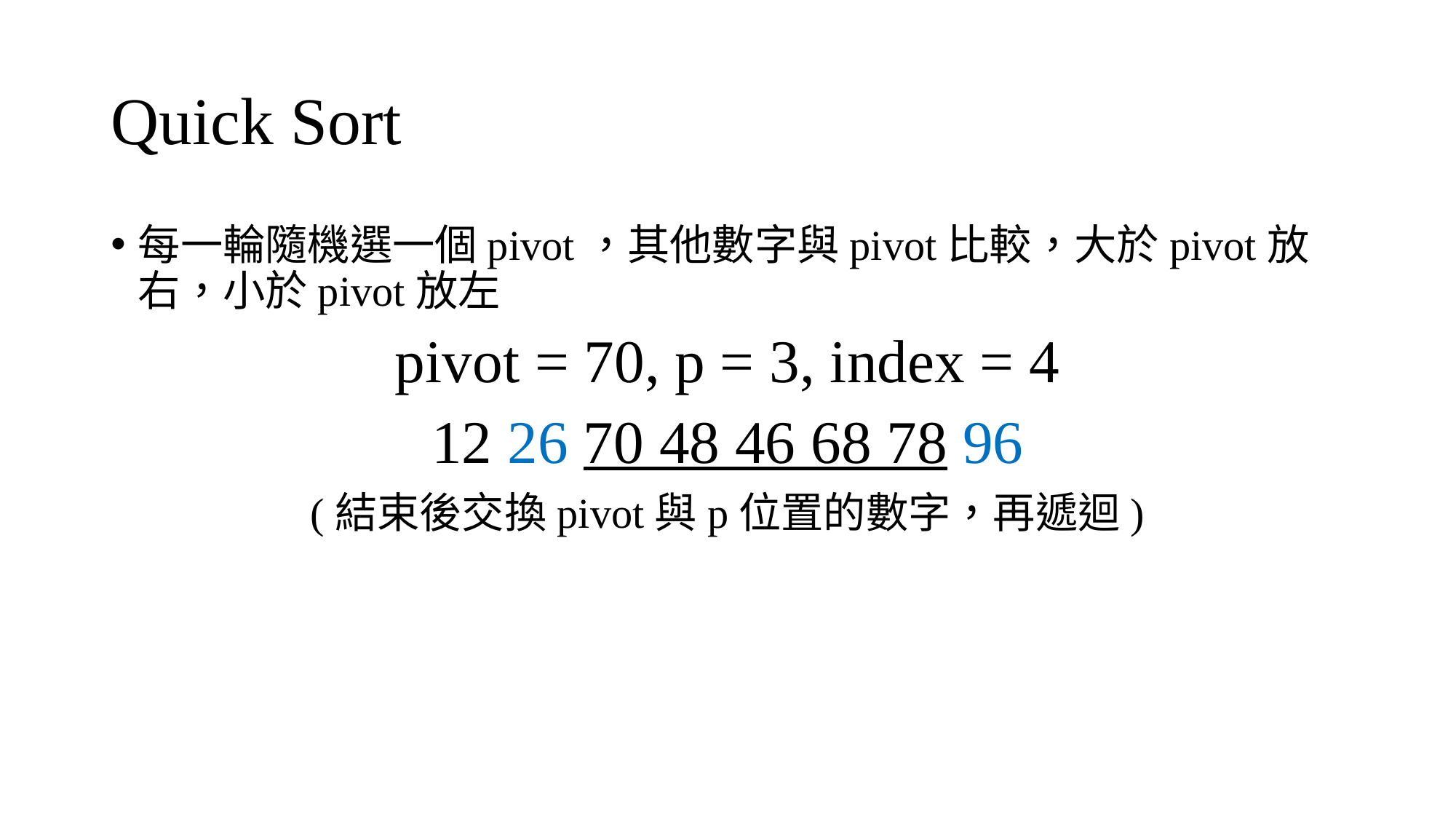

# Quick Sort
每一輪隨機選一個pivot，其他數字與pivot比較，大於pivot放右，小於pivot放左
pivot = 70, p = 3, index = 4
12 26 70 48 46 68 78 96
(結束後交換pivot與p位置的數字，再遞迴)